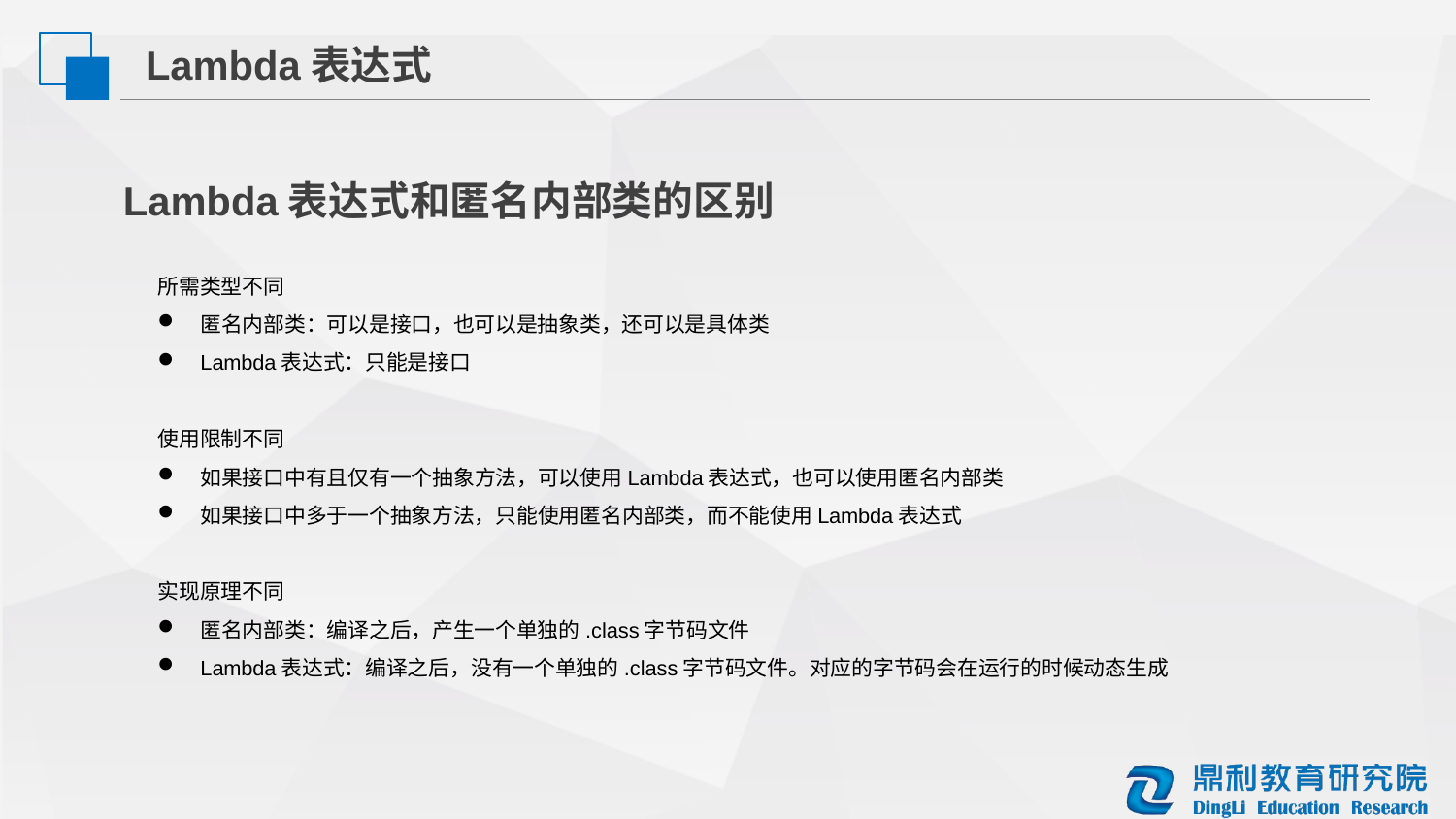

Lambda表达式

Lambda表达式和匿名内部类的区别
所需类型不同
匿名内部类：可以是接口，也可以是抽象类，还可以是具体类
Lambda表达式：只能是接口

使用限制不同
如果接口中有且仅有一个抽象方法，可以使用Lambda表达式，也可以使用匿名内部类
如果接口中多于一个抽象方法，只能使用匿名内部类，而不能使用Lambda表达式

实现原理不同
匿名内部类：编译之后，产生一个单独的.class字节码文件
Lambda表达式：编译之后，没有一个单独的.class字节码文件。对应的字节码会在运行的时候动态生成